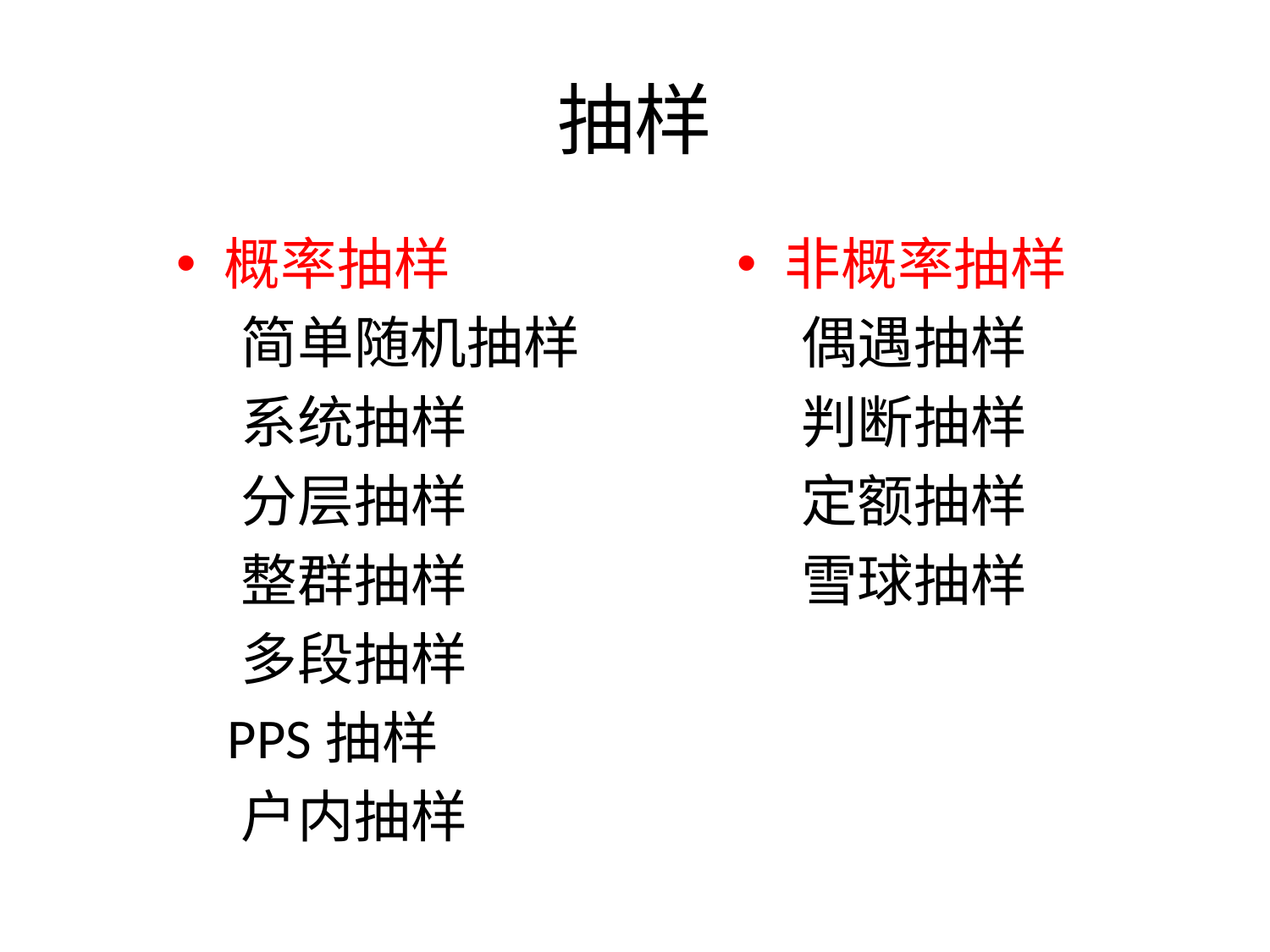

# 抽样
概率抽样
    简单随机抽样
    系统抽样
    分层抽样
    整群抽样
    多段抽样
    PPS抽样
    户内抽样
非概率抽样
    偶遇抽样
    判断抽样
    定额抽样
    雪球抽样